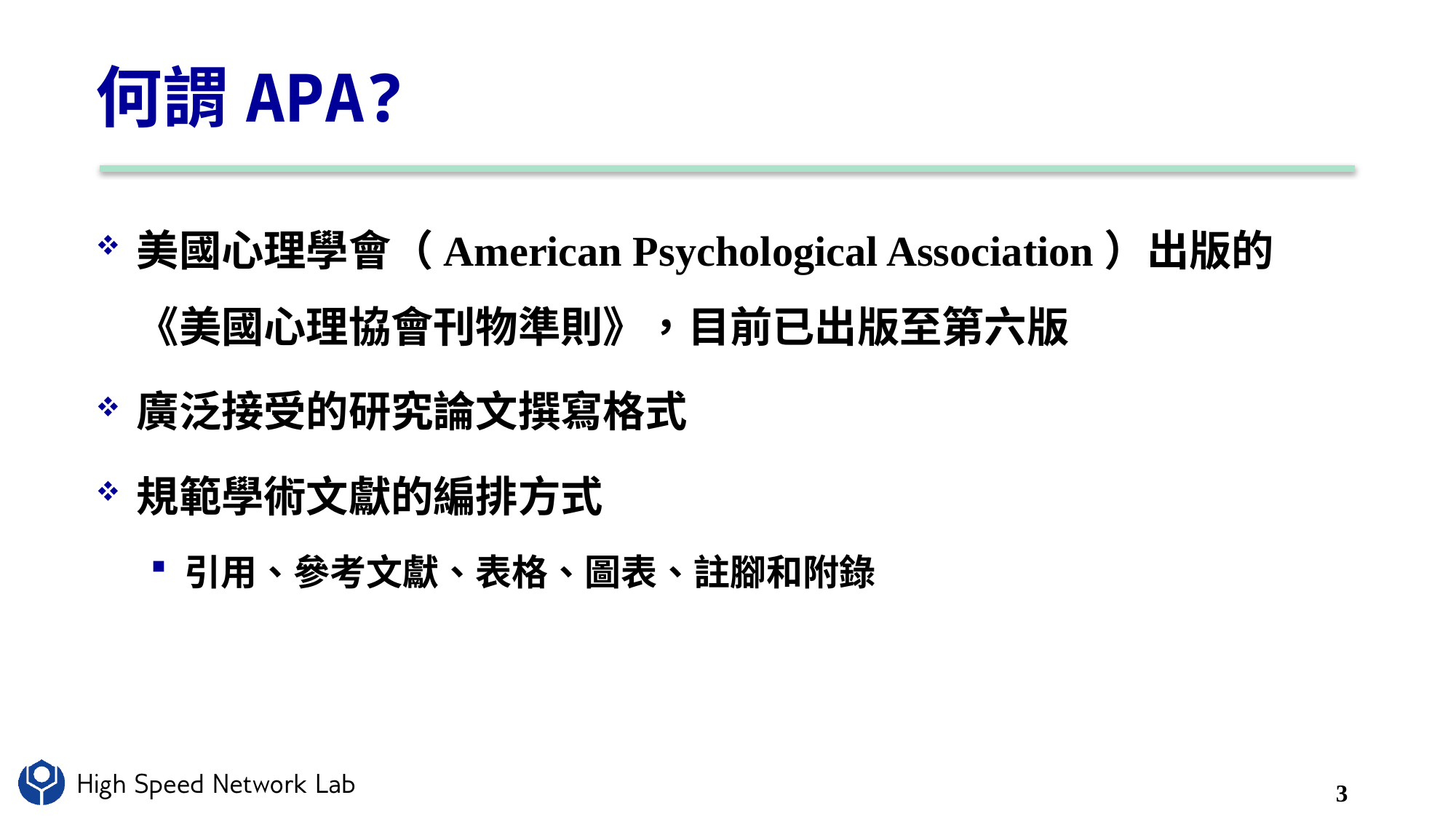

# 何謂APA?
美國心理學會（American Psychological Association）出版的《美國心理協會刊物準則》，目前已出版至第六版
廣泛接受的研究論文撰寫格式
規範學術文獻的編排方式
引用、參考文獻、表格、圖表、註腳和附錄
3